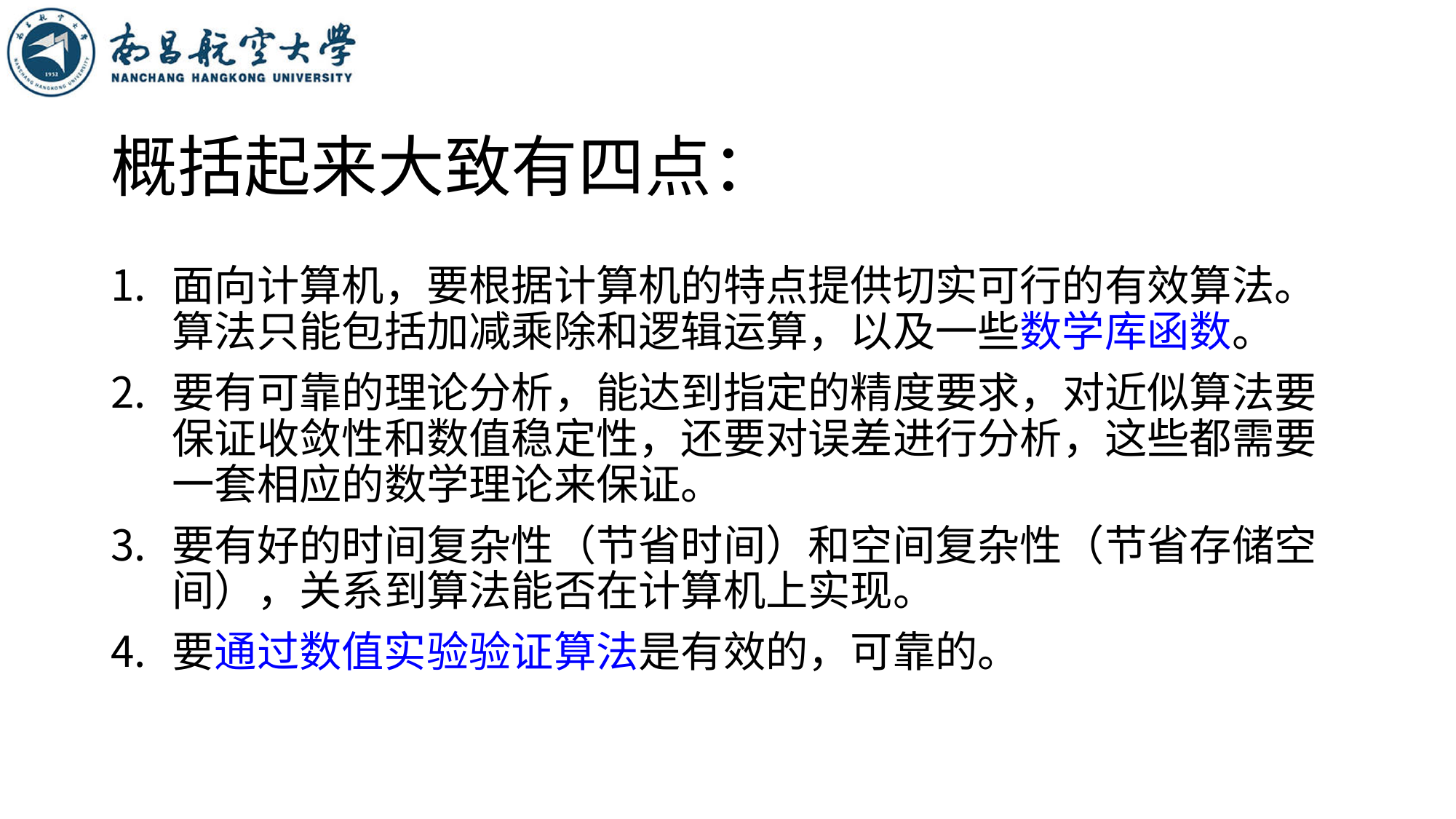

# 概括起来大致有四点：
面向计算机，要根据计算机的特点提供切实可行的有效算法。算法只能包括加减乘除和逻辑运算，以及一些数学库函数。
要有可靠的理论分析，能达到指定的精度要求，对近似算法要保证收敛性和数值稳定性，还要对误差进行分析，这些都需要一套相应的数学理论来保证。
要有好的时间复杂性（节省时间）和空间复杂性（节省存储空间），关系到算法能否在计算机上实现。
要通过数值实验验证算法是有效的，可靠的。